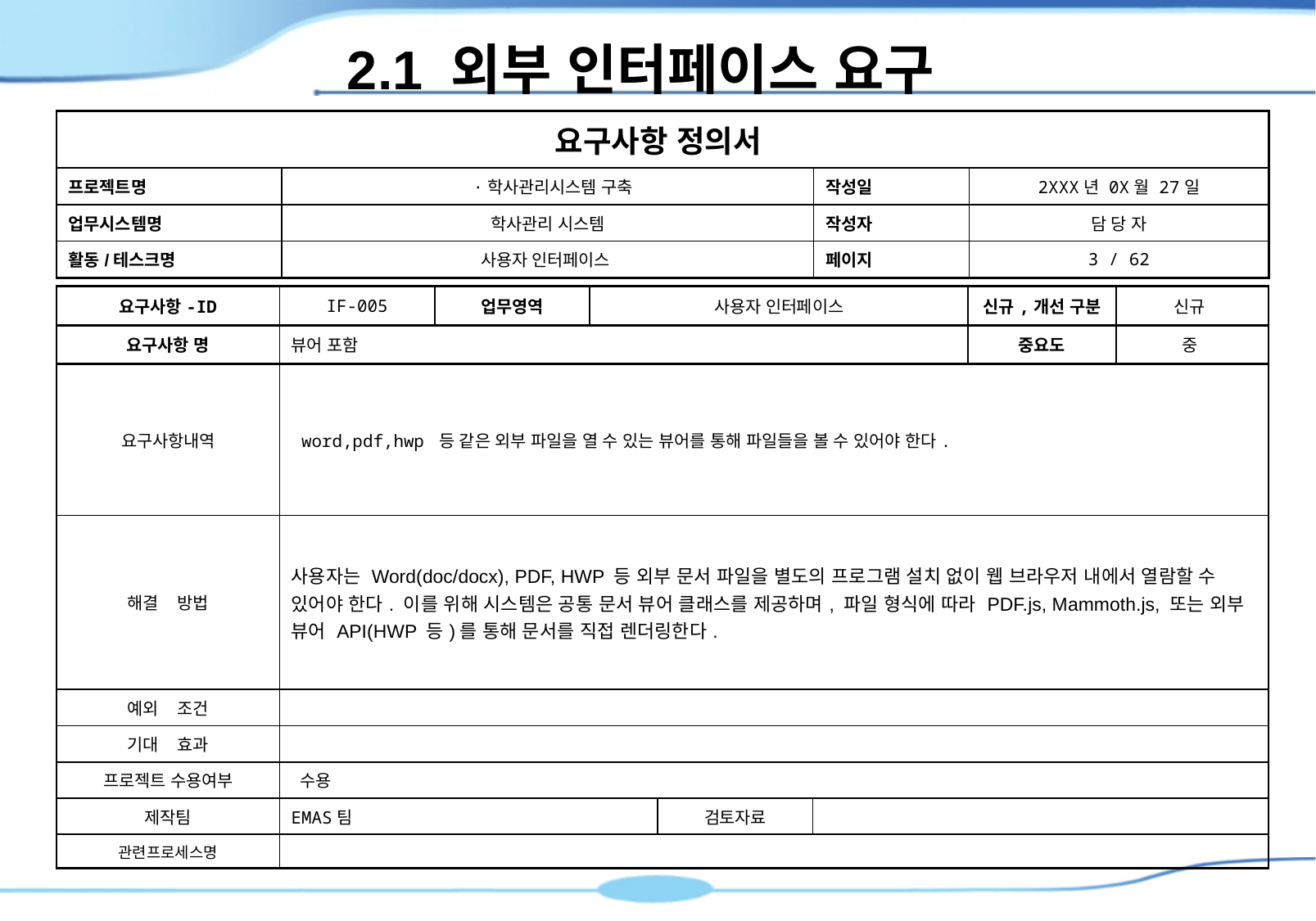

2.1 외부 인터페이스 요구
| 요구사항 정의서 |  |  |  |
| --- | --- | --- | --- |
| 프로젝트명 | ·학사관리시스템 구축 | 작성일 | 2XXX년 0X월 27일 |
| 업무시스템명 | 학사관리 시스템 | 작성자 | 담 당 자 |
| 활동/테스크명 | 사용자 인터페이스 | 페이지 | 3 / 62 |
| 요구사항-ID | IF-005 | 업무영역 | 사용자 인터페이스 |  |  | 신규,개선 구분 | 신규 |
| --- | --- | --- | --- | --- | --- | --- | --- |
| 요구사항 명 | 뷰어 포함 |  |  |  |  | 중요도 | 중 |
| 요구사항내역 | word,pdf,hwp 등 같은 외부 파일을 열 수 있는 뷰어를 통해 파일들을 볼 수 있어야 한다. |  |  |  |  |  |  |
| 해결 방법 | 사용자는 Word(doc/docx), PDF, HWP 등 외부 문서 파일을 별도의 프로그램 설치 없이 웹 브라우저 내에서 열람할 수 있어야 한다. 이를 위해 시스템은 공통 문서 뷰어 클래스를 제공하며, 파일 형식에 따라 PDF.js, Mammoth.js, 또는 외부 뷰어 API(HWP 등)를 통해 문서를 직접 렌더링한다. |  |  |  |  |  |  |
| 예외 조건 |  |  |  |  |  |  |  |
| 기대 효과 |  |  |  |  |  |  |  |
| 프로젝트 수용여부 | 수용 |  |  |  |  |  |  |
| 제작팀 | EMAS팀 |  |  | 검토자료 |  |  |  |
| 관련프로세스명 |  |  |  |  |  |  |  |